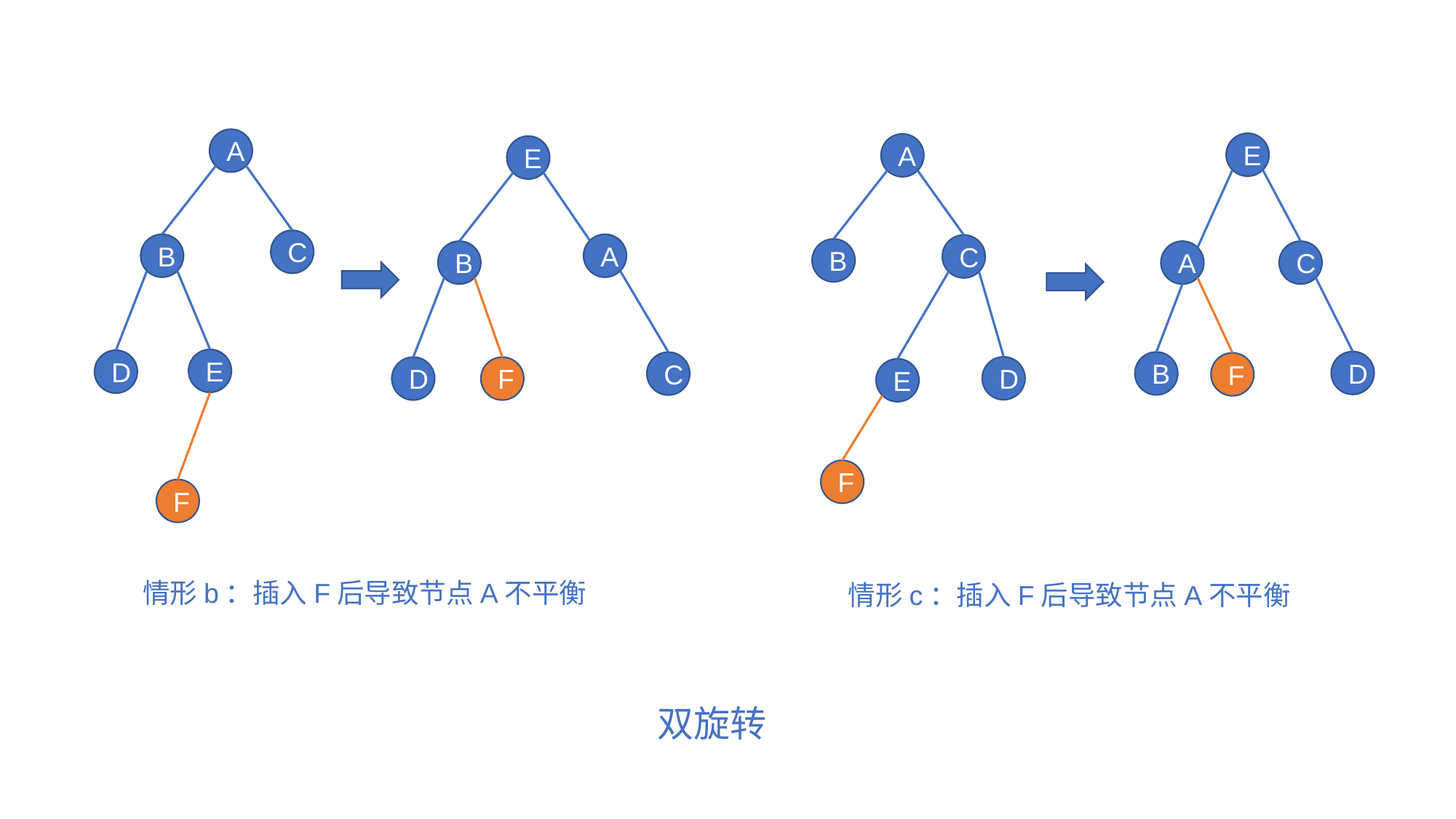

A
E
A
E
C
B
A
C
B
B
A
C

E
D
D
B
C
F
D
D
F
E
F
F
情形b：插入F后导致节点A不平衡
情形c：插入F后导致节点A不平衡
双旋转